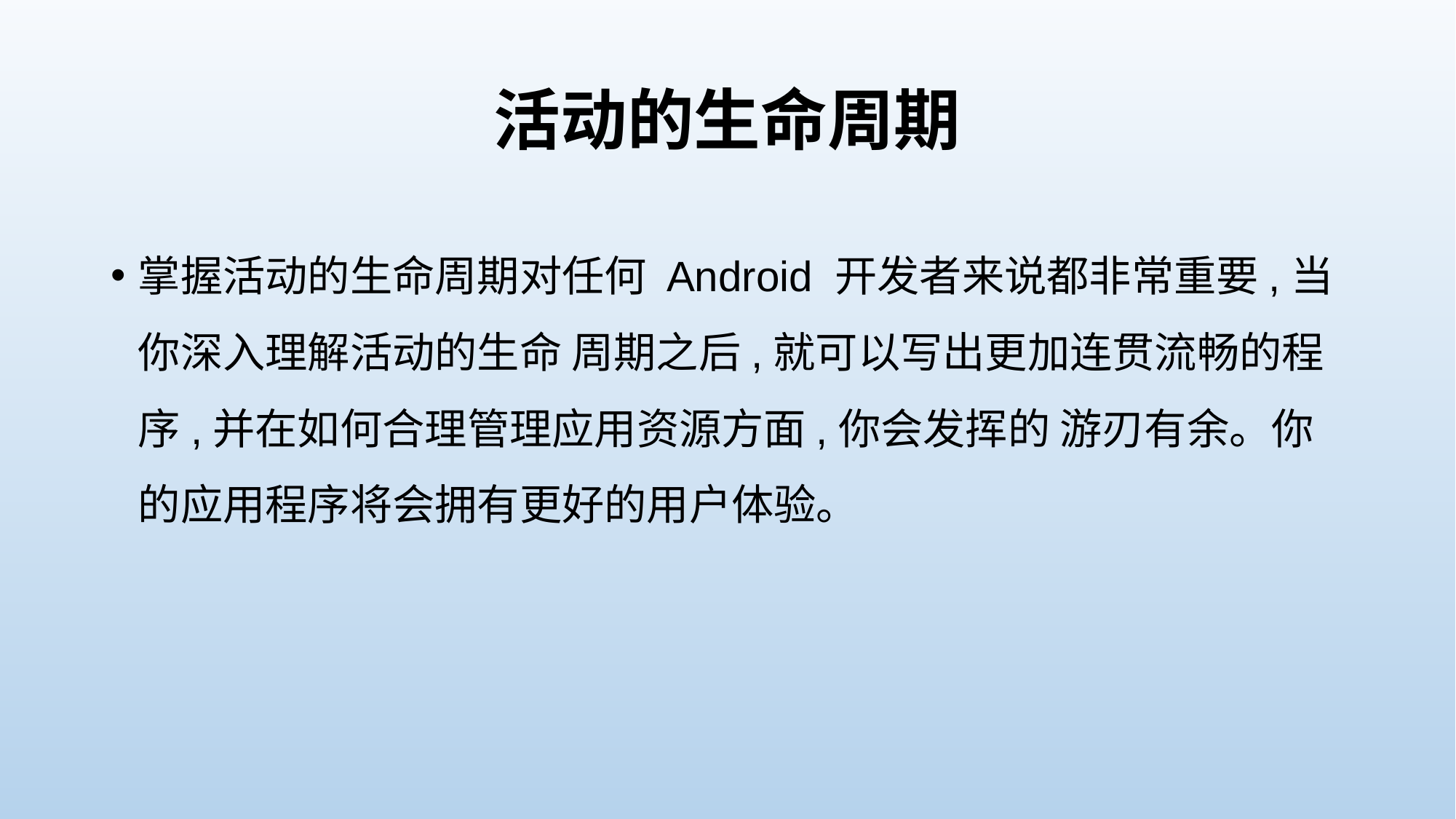

# 活动的生命周期
掌握活动的生命周期对任何 Android 开发者来说都非常重要,当你深入理解活动的生命 周期之后,就可以写出更加连贯流畅的程序,并在如何合理管理应用资源方面,你会发挥的 游刃有余。你的应用程序将会拥有更好的用户体验。